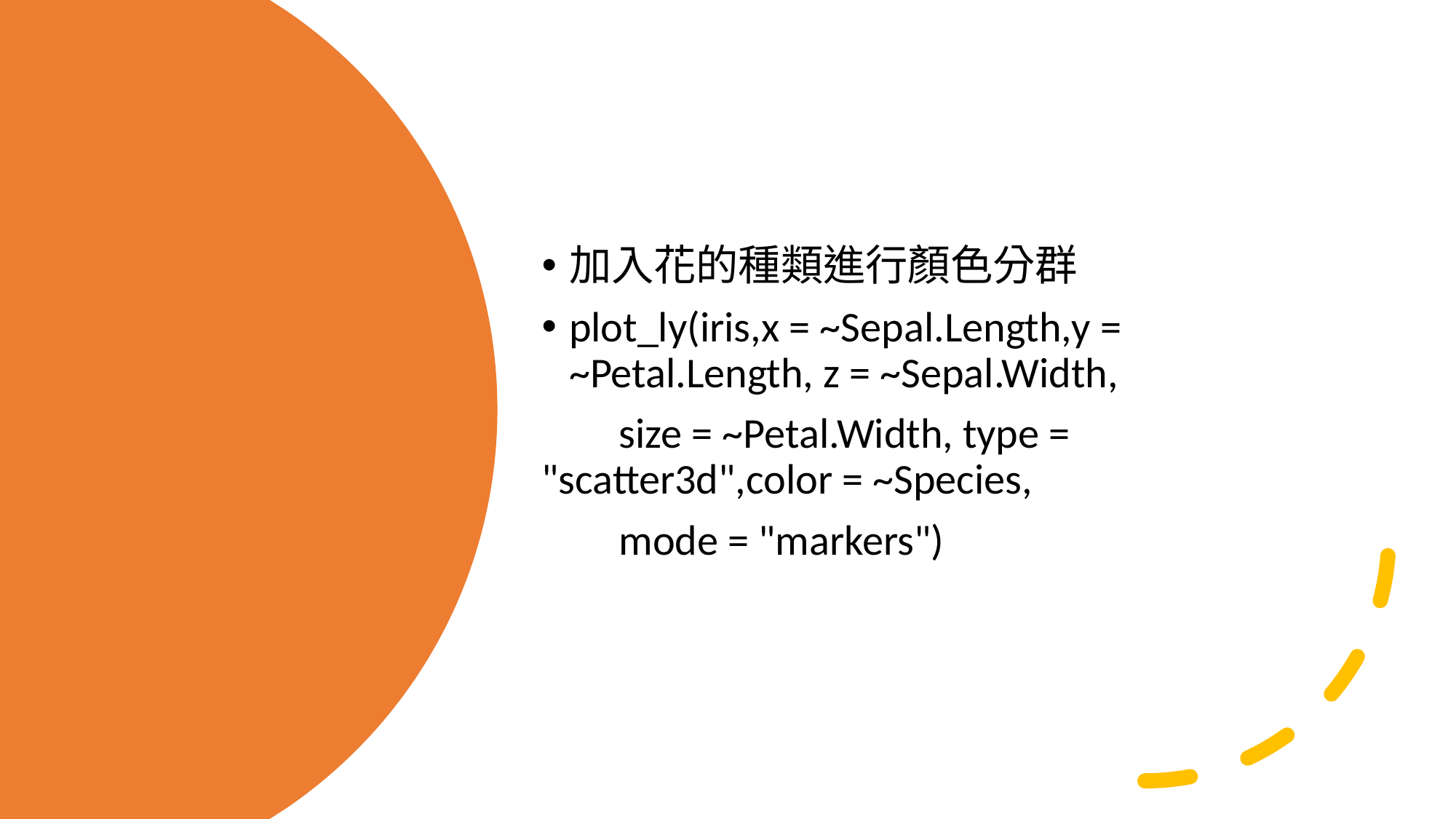

加入花的種類進行顏色分群
plot_ly(iris,x = ~Sepal.Length,y = ~Petal.Length, z = ~Sepal.Width,
        size = ~Petal.Width, type = "scatter3d",color = ~Species,
        mode = "markers")